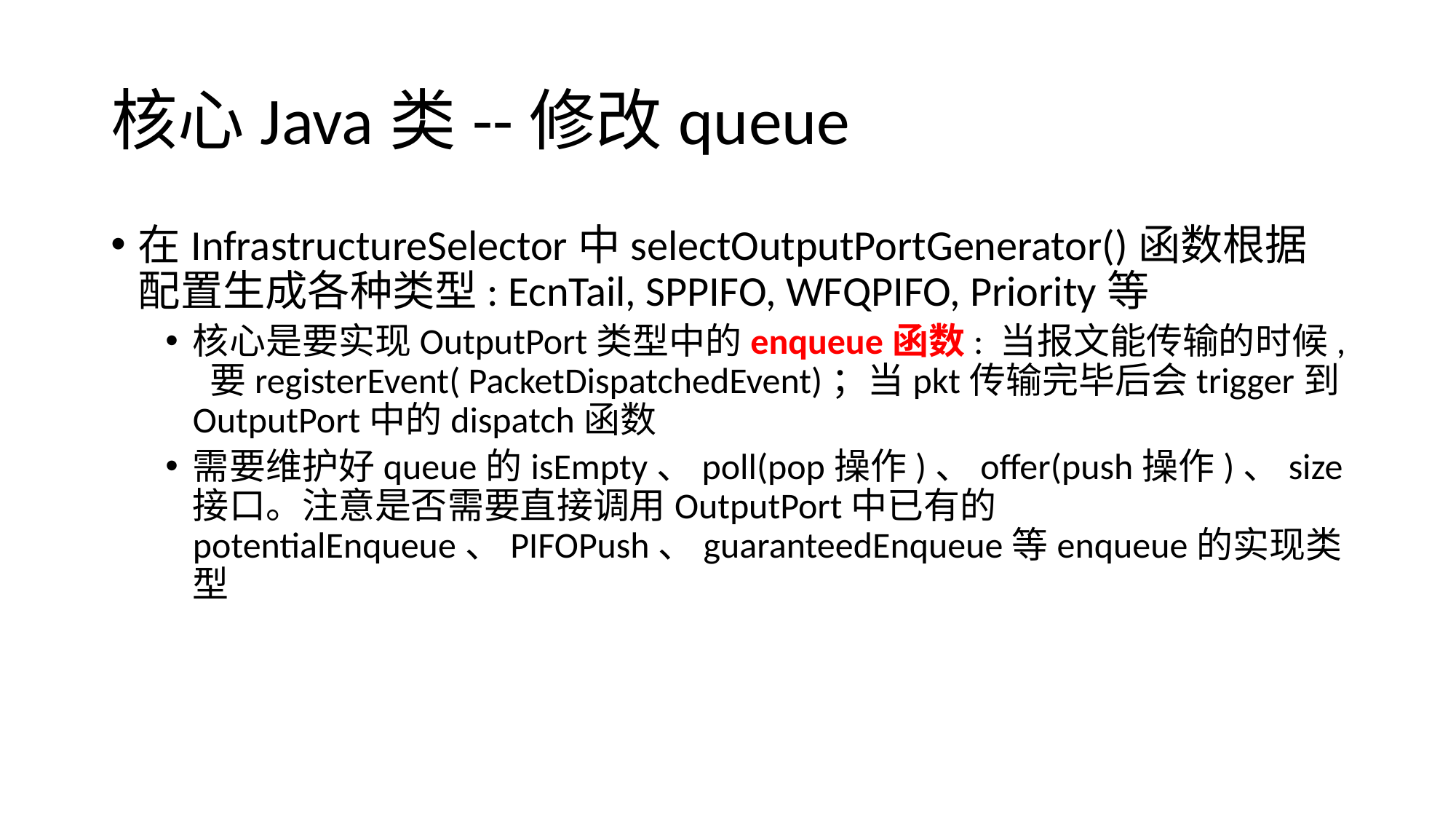

# 核心Java类--修改queue
在InfrastructureSelector中selectOutputPortGenerator()函数根据配置生成各种类型: EcnTail, SPPIFO, WFQPIFO, Priority等
核心是要实现OutputPort类型中的enqueue函数: 当报文能传输的时候, 要registerEvent( PacketDispatchedEvent)；当pkt传输完毕后会trigger到OutputPort中的dispatch函数
需要维护好queue的isEmpty、poll(pop操作)、offer(push操作)、size接口。注意是否需要直接调用OutputPort中已有的potentialEnqueue、PIFOPush、guaranteedEnqueue等enqueue的实现类型